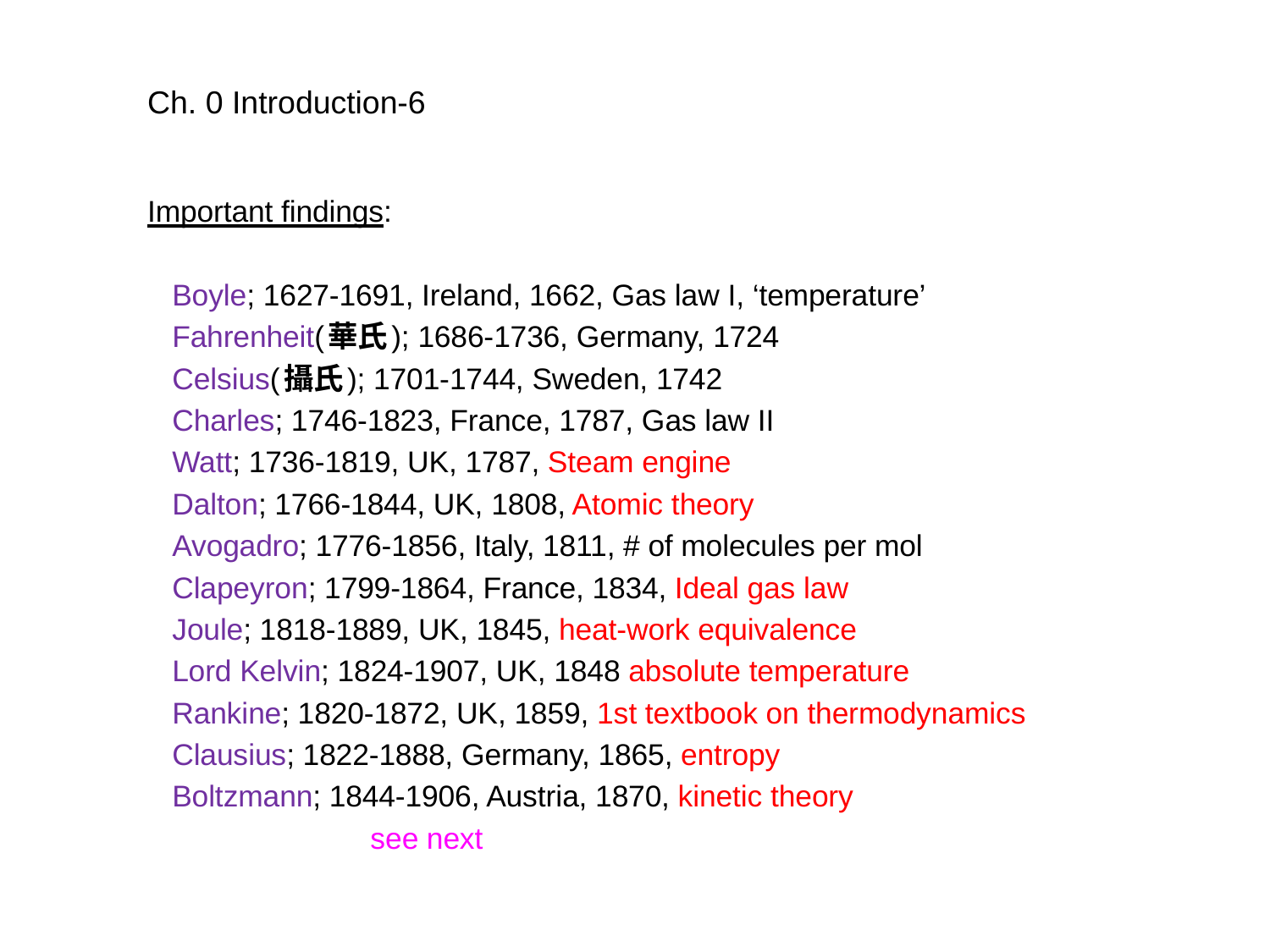

Ch. 0 Introduction-6
Important findings:

   Boyle; 1627-1691, Ireland, 1662, Gas law I, ‘temperature’
   Fahrenheit(華氏); 1686-1736, Germany, 1724
   Celsius(攝氏); 1701-1744, Sweden, 1742
   Charles; 1746-1823, France, 1787, Gas law II
   Watt; 1736-1819, UK, 1787, Steam engine
   Dalton; 1766-1844, UK, 1808, Atomic theory
   Avogadro; 1776-1856, Italy, 1811, # of molecules per mol
   Clapeyron; 1799-1864, France, 1834, Ideal gas law
   Joule; 1818-1889, UK, 1845, heat-work equivalence
   Lord Kelvin; 1824-1907, UK, 1848 absolute temperature
   Rankine; 1820-1872, UK, 1859, 1st textbook on thermodynamics
   Clausius; 1822-1888, Germany, 1865, entropy
   Boltzmann; 1844-1906, Austria, 1870, kinetic theory
                           see next